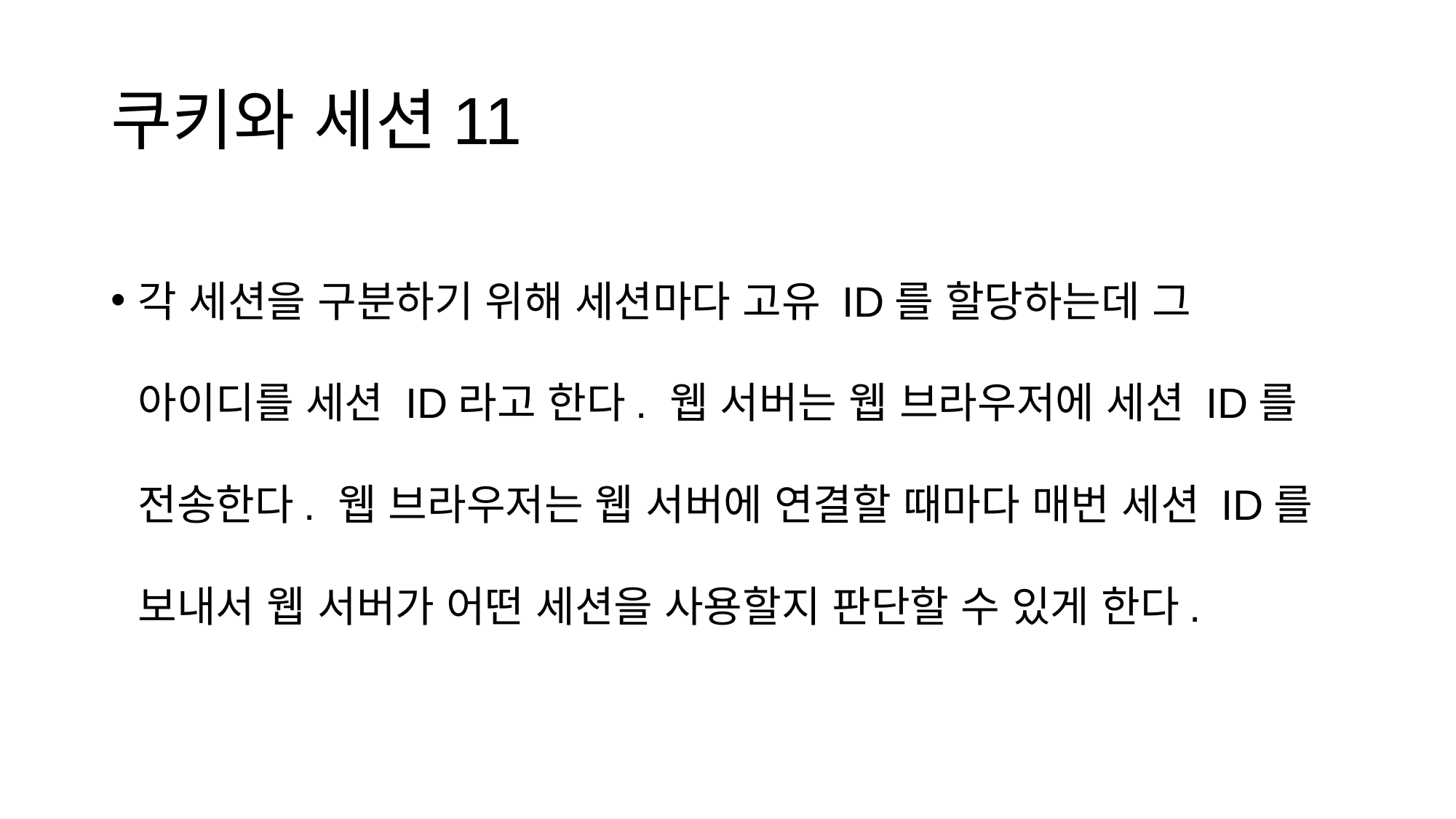

# 쿠키와 세션11
각 세션을 구분하기 위해 세션마다 고유 ID를 할당하는데 그 아이디를 세션 ID라고 한다. 웹 서버는 웹 브라우저에 세션 ID를 전송한다. 웹 브라우저는 웹 서버에 연결할 때마다 매번 세션 ID를 보내서 웹 서버가 어떤 세션을 사용할지 판단할 수 있게 한다.